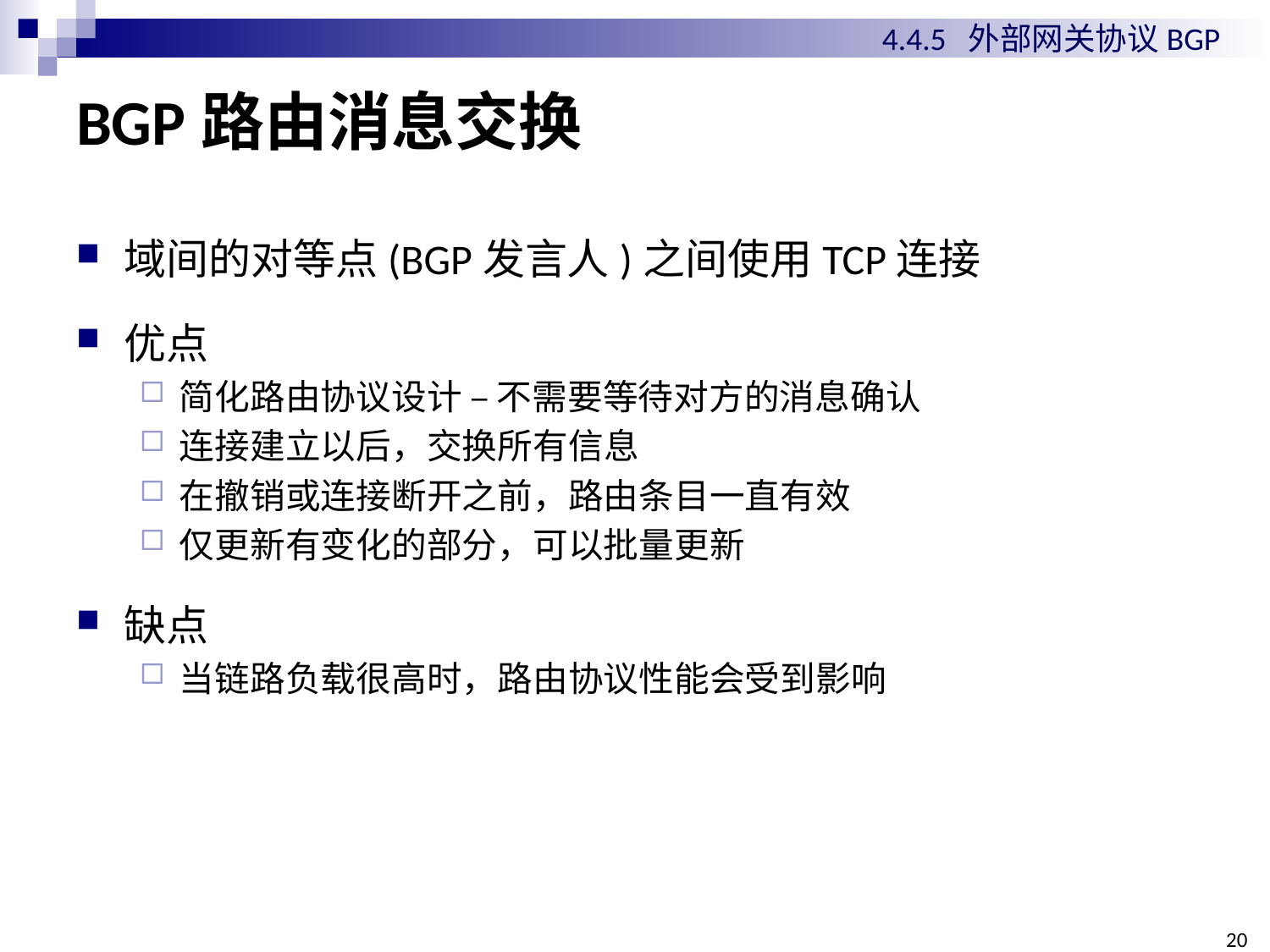

4.4.5  外部网关协议BGP
# BGP路由消息交换
域间的对等点(BGP发言人)之间使用TCP连接
优点
简化路由协议设计 – 不需要等待对方的消息确认
连接建立以后，交换所有信息
在撤销或连接断开之前，路由条目一直有效
仅更新有变化的部分，可以批量更新
缺点
当链路负载很高时，路由协议性能会受到影响

209